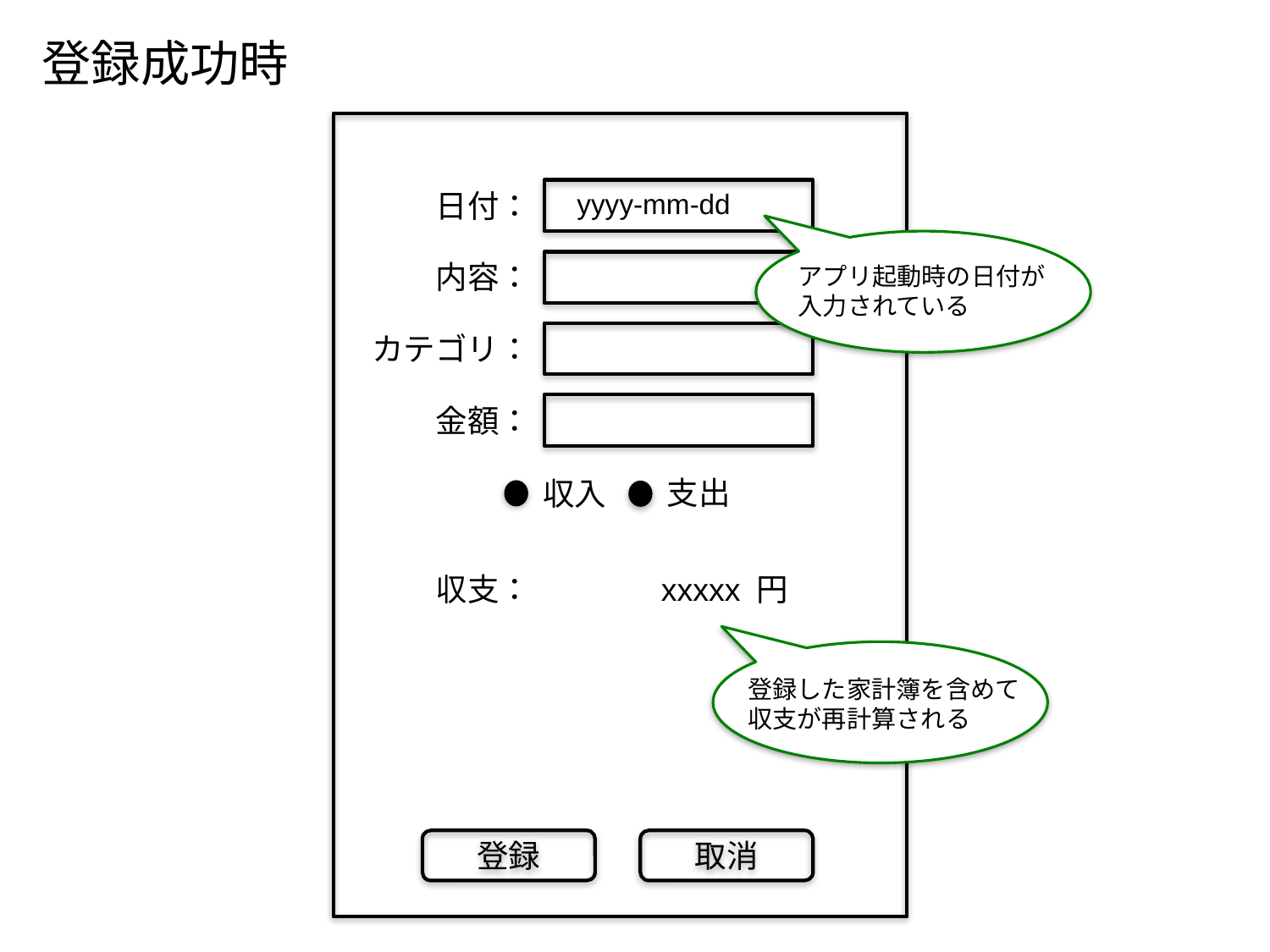

登録成功時

日付：

yyyy-mm-dd
内容：

カテゴリ：

金額：

支出
収入

登録
取消

アプリ起動時の日付が
入力されている
収支：
xxxxx 円

登録した家計簿を含めて
収支が再計算される